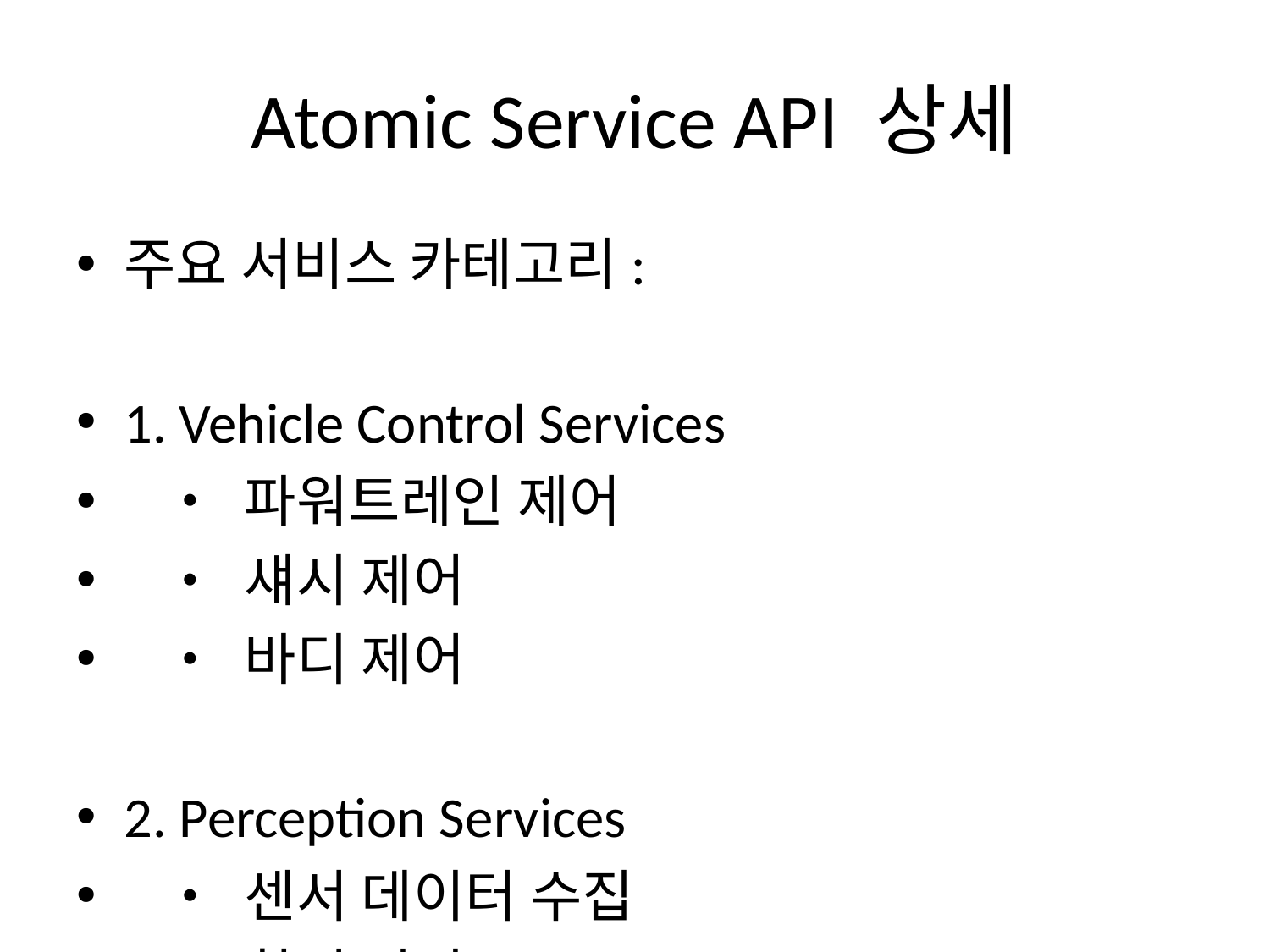

# Atomic Service API 상세
주요 서비스 카테고리:

1. Vehicle Control Services
   • 파워트레인 제어
   • 섀시 제어
   • 바디 제어

2. Perception Services
   • 센서 데이터 수집
   • 환경 인지
   • 객체 검출

3. Communication Services
   • V2X 통신
   • 클라우드 연결
   • OTA 업데이트

4. Safety & Security Services
   • 기능 안전
   • 사이버 보안
   • 진단 및 모니터링